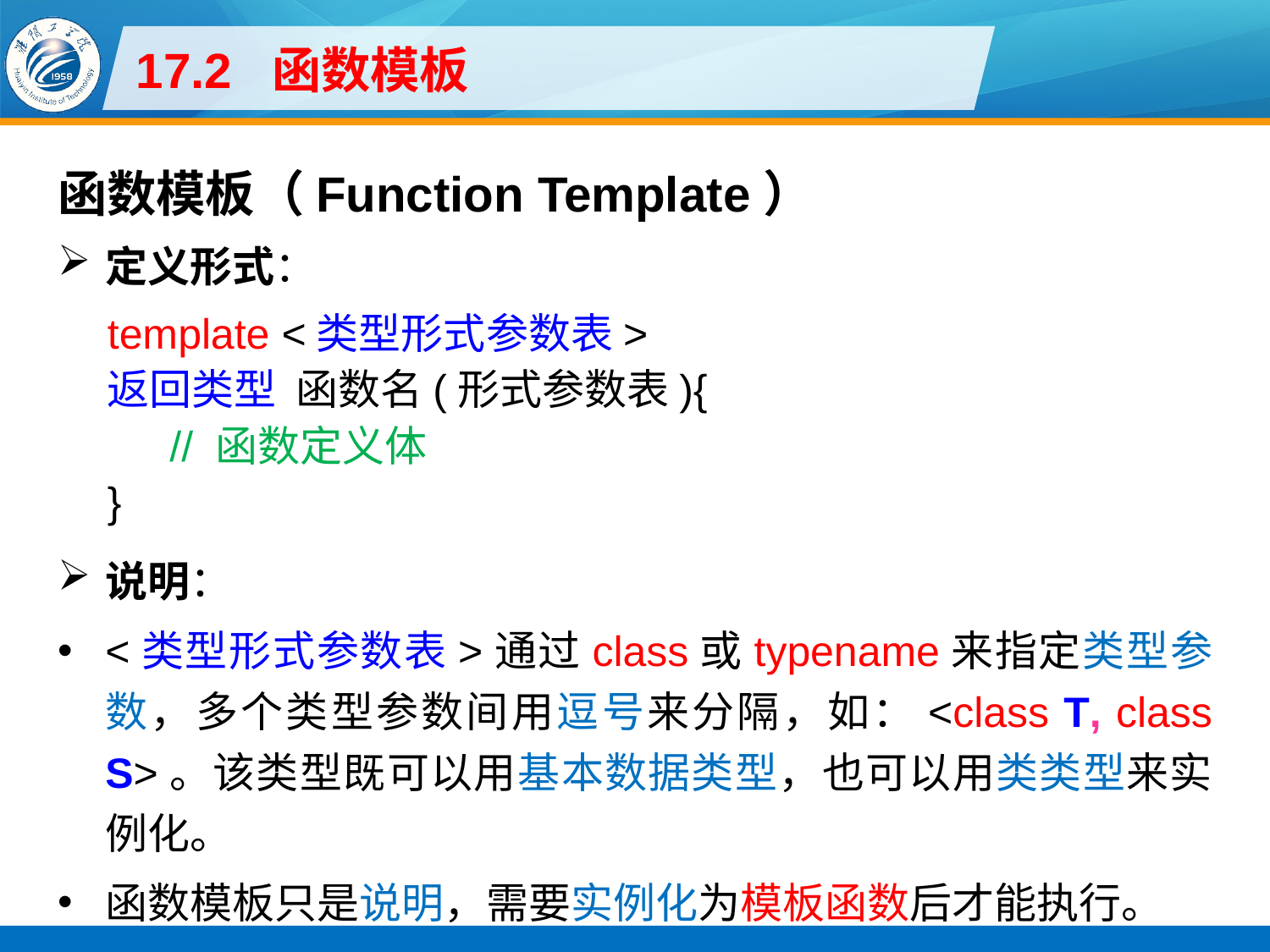

# 17.2  函数模板
函数模板（Function Template）
定义形式：
template <类型形式参数表>
返回类型  函数名(形式参数表){
// 函数定义体
}
说明：
<类型形式参数表>通过class或typename来指定类型参数，多个类型参数间用逗号来分隔，如：<class T, class S>。该类型既可以用基本数据类型，也可以用类类型来实例化。
函数模板只是说明，需要实例化为模板函数后才能执行。